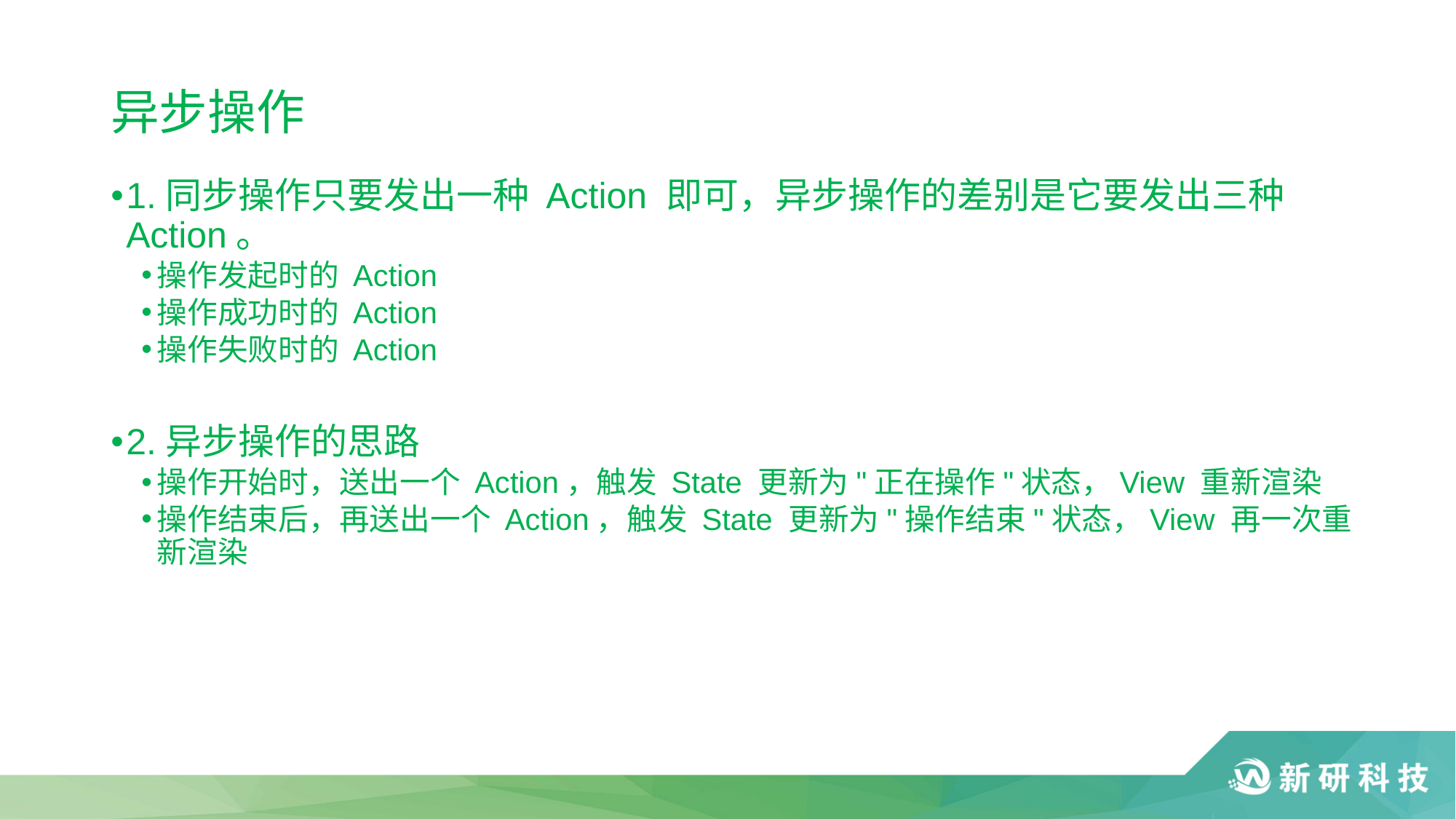

# 异步操作
1.同步操作只要发出一种 Action 即可，异步操作的差别是它要发出三种 Action。
操作发起时的 Action
操作成功时的 Action
操作失败时的 Action

2.异步操作的思路
操作开始时，送出一个 Action，触发 State 更新为"正在操作"状态，View 重新渲染
操作结束后，再送出一个 Action，触发 State 更新为"操作结束"状态，View 再一次重新渲染